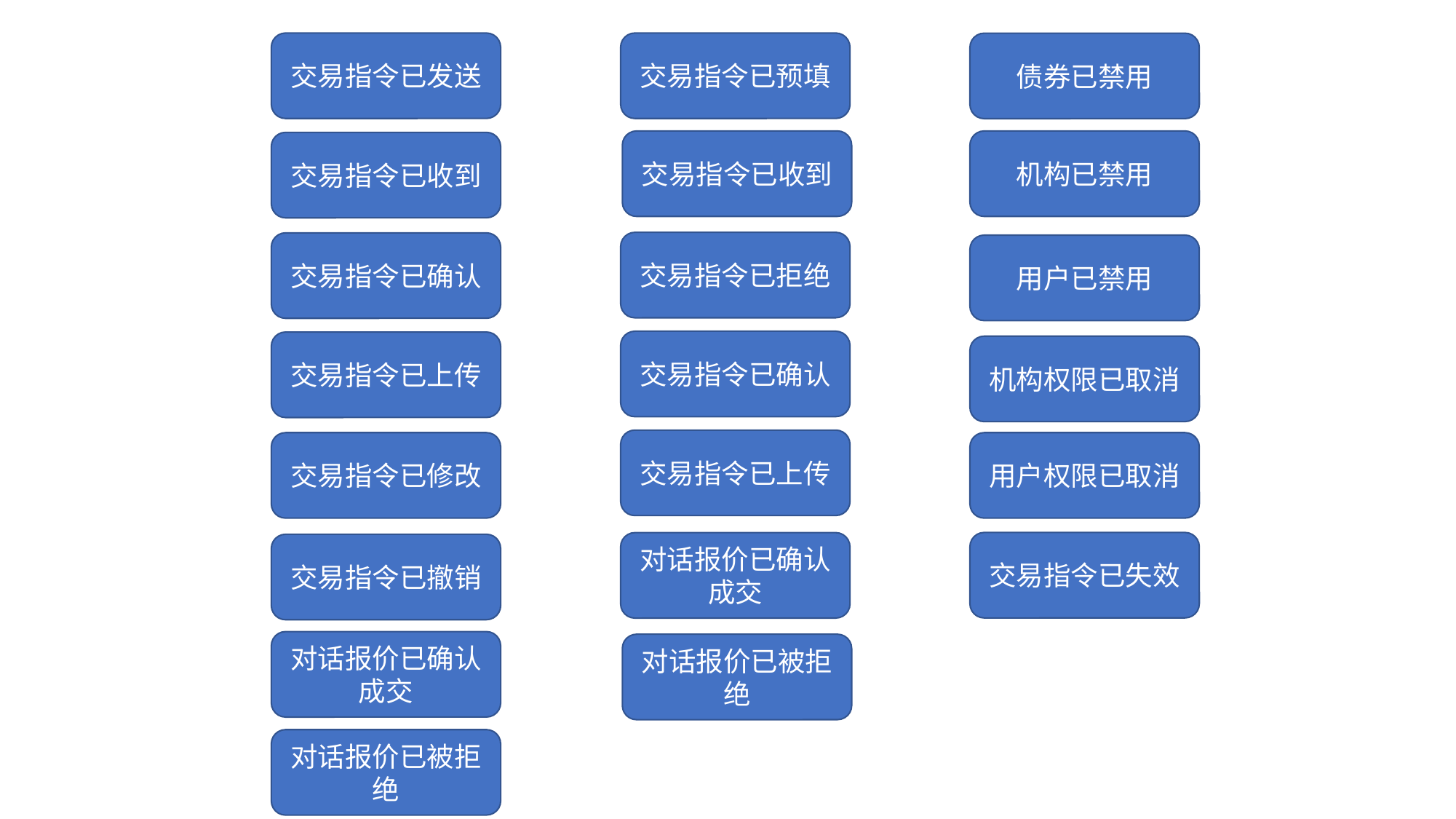

交易指令已发送
交易指令已预填
债券已禁用
交易指令已收到
机构已禁用
交易指令已收到
交易指令已拒绝
交易指令已确认
用户已禁用
交易指令已确认
交易指令已上传
机构权限已取消
交易指令已上传
交易指令已修改
用户权限已取消
交易指令已失效
对话报价已确认成交
交易指令已撤销
对话报价已确认成交
对话报价已被拒绝
对话报价已被拒绝